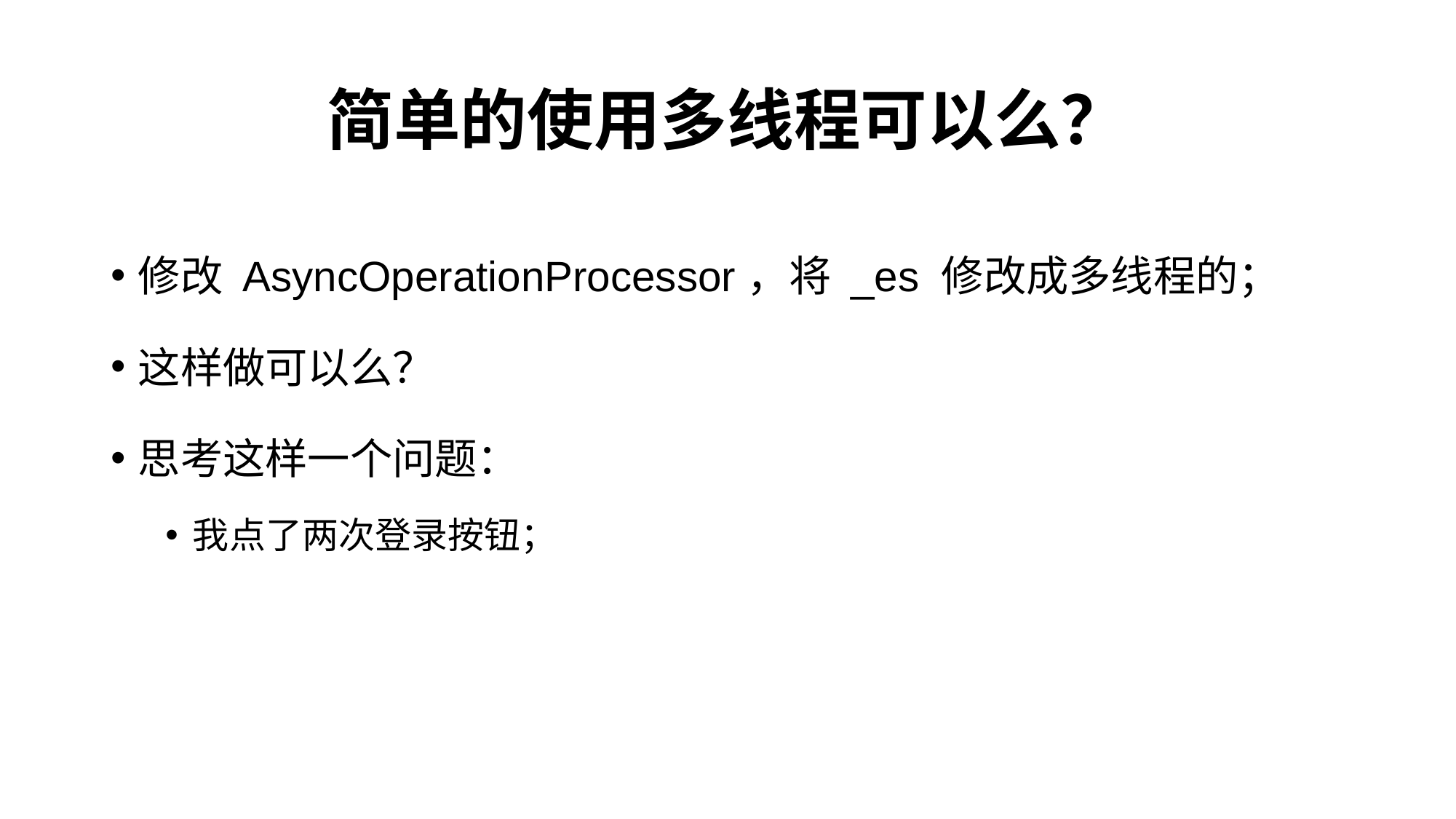

# 简单的使用多线程可以么？
修改 AsyncOperationProcessor，将 _es 修改成多线程的；
这样做可以么？
思考这样一个问题：
我点了两次登录按钮；